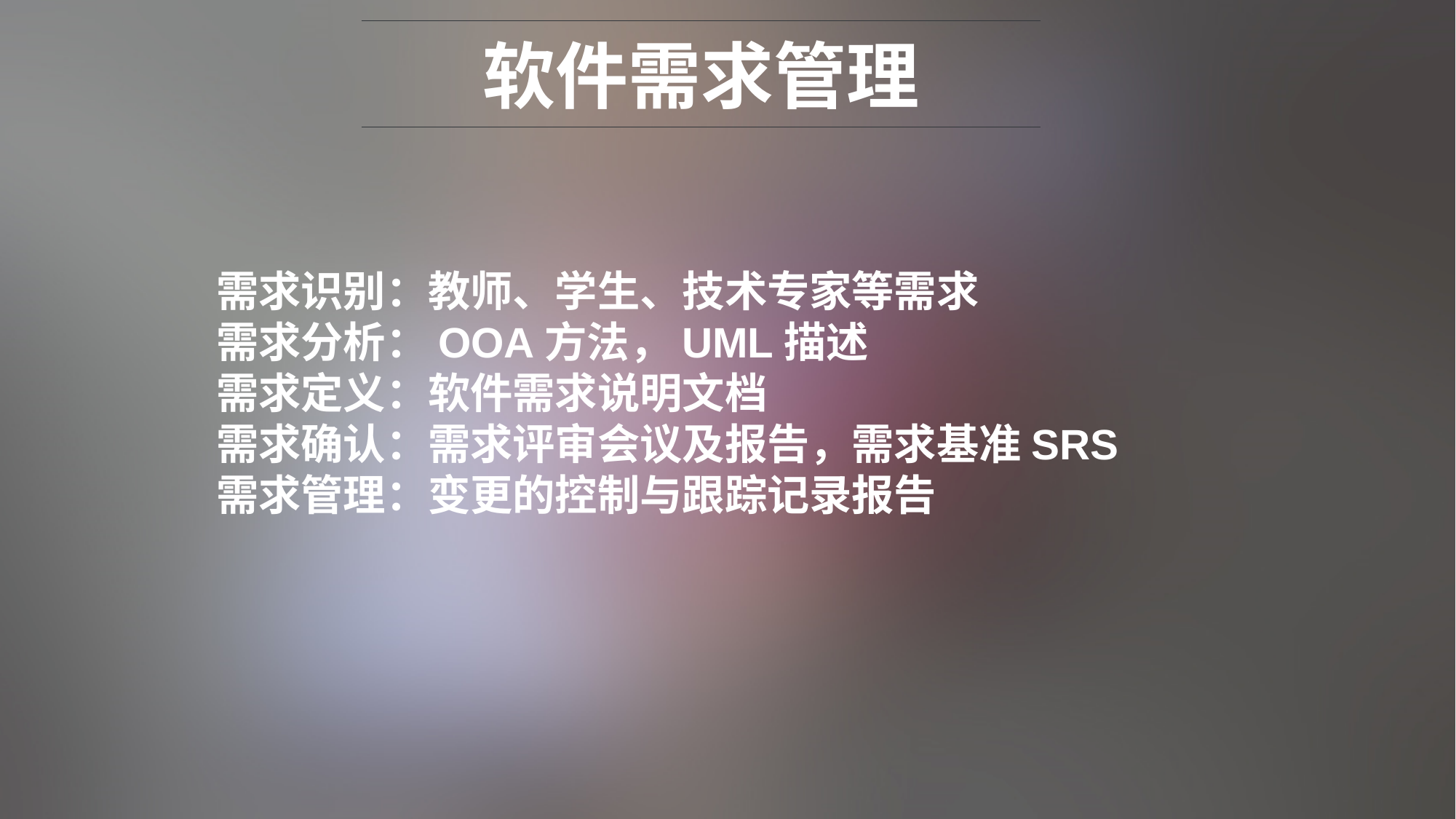

软件需求管理
需求识别：教师、学生、技术专家等需求
需求分析：OOA方法，UML描述
需求定义：软件需求说明文档
需求确认：需求评审会议及报告，需求基准SRS
需求管理：变更的控制与跟踪记录报告